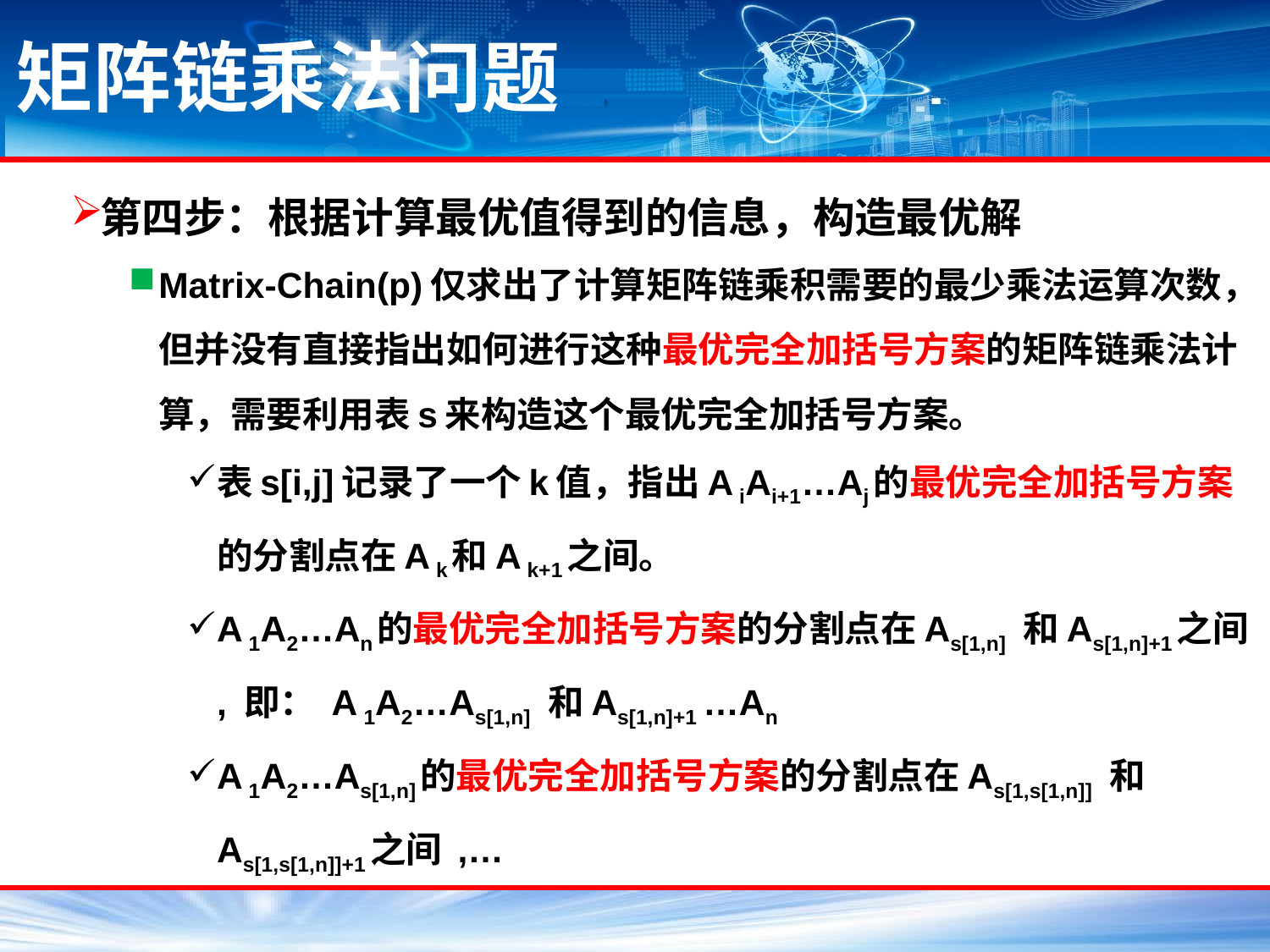

# 矩阵链乘法问题
第四步：根据计算最优值得到的信息，构造最优解
Matrix-Chain(p)仅求出了计算矩阵链乘积需要的最少乘法运算次数，但并没有直接指出如何进行这种最优完全加括号方案的矩阵链乘法计算，需要利用表s来构造这个最优完全加括号方案。
表s[i,j]记录了一个k值，指出A iAi+1…Aj的最优完全加括号方案的分割点在A k和A k+1之间。
A 1A2…An的最优完全加括号方案的分割点在As[1,n] 和As[1,n]+1之间 , 即： A 1A2…As[1,n] 和As[1,n]+1 …An
A 1A2…As[1,n]的最优完全加括号方案的分割点在As[1,s[1,n]] 和As[1,s[1,n]]+1之间 ,…